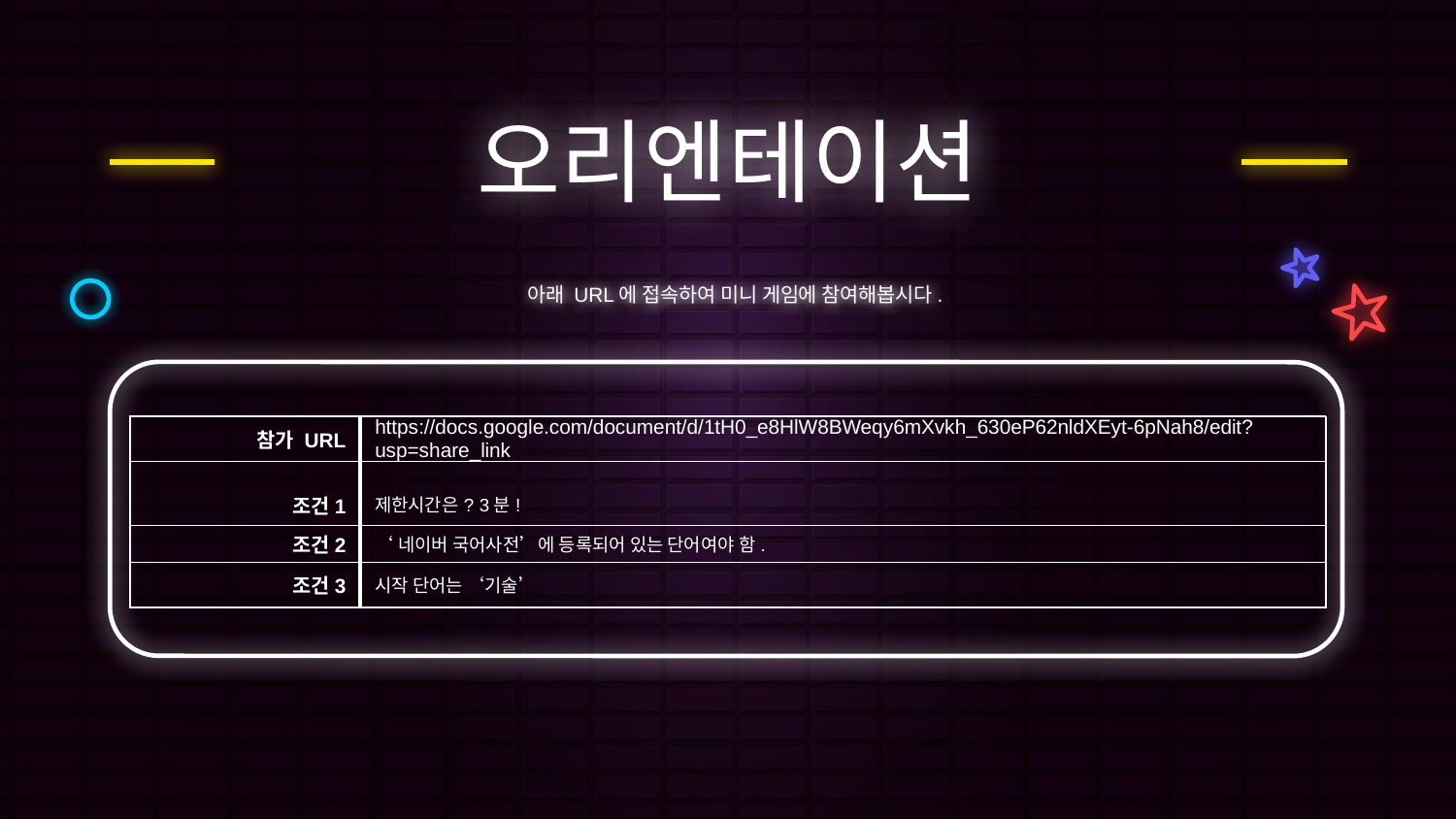

# 오리엔테이션

아래 URL에 접속하여 미니 게임에 참여해봅시다.

| 참가 URL | https://docs.google.com/document/d/1tH0\_e8HlW8BWeqy6mXvkh\_630eP62nldXEyt-6pNah8/edit?usp=share\_link |
| --- | --- |
| 조건1 | 제한시간은? 3분! |
| 조건2 | ‘네이버 국어사전’에 등록되어 있는 단어여야 함. |
| 조건3 | 시작 단어는 ‘기술’ |